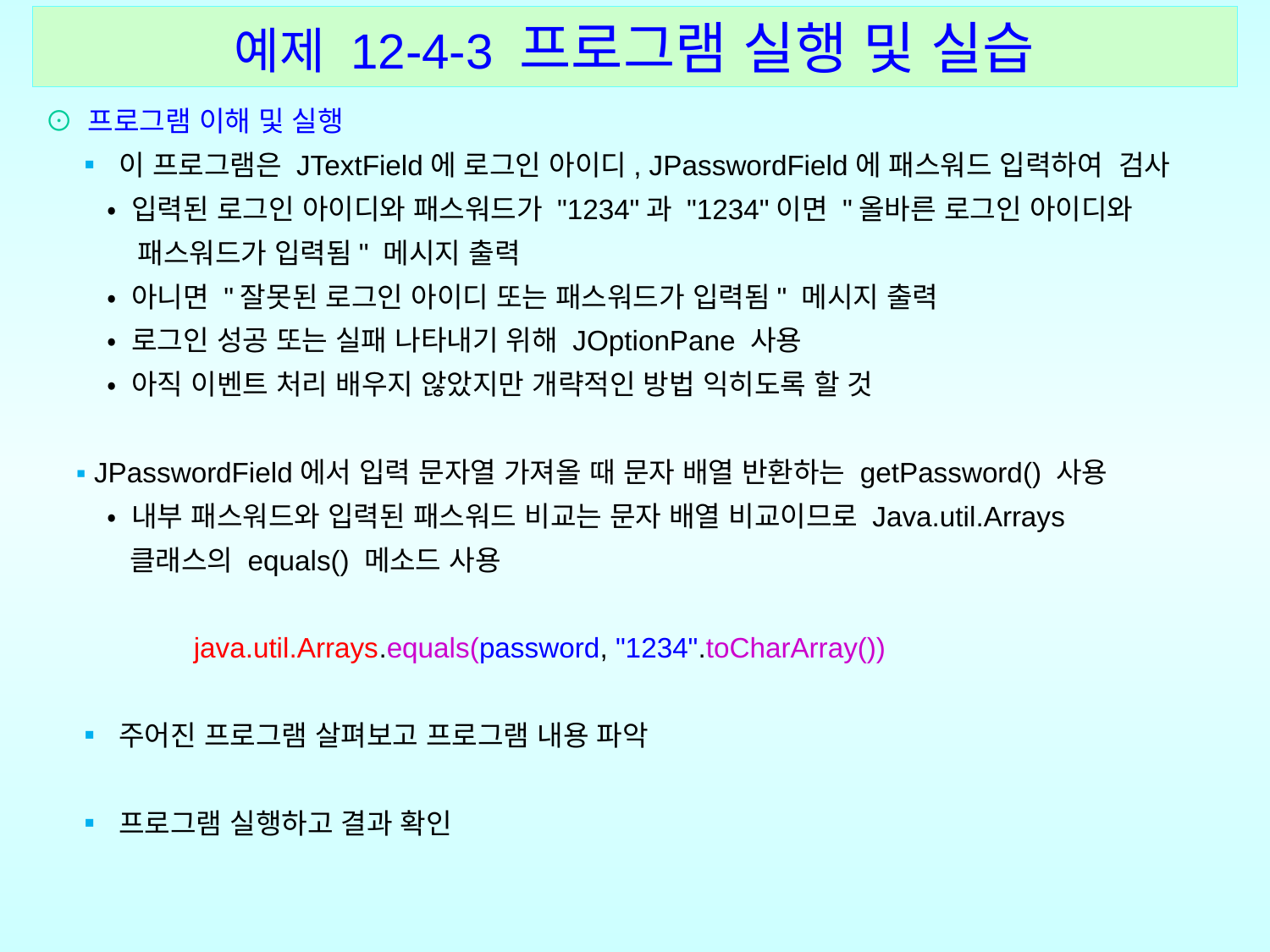

예제 12-4-3 프로그램 실행 및 실습
⊙ 프로그램 이해 및 실행
    ▪ 이 프로그램은 JTextField에 로그인 아이디, JPasswordField에 패스워드 입력하여  검사
        • 입력된 로그인 아이디와 패스워드가 "1234"과 "1234"이면 "올바른 로그인 아이디와
           패스워드가 입력됨" 메시지 출력
        • 아니면 "잘못된 로그인 아이디 또는 패스워드가 입력됨" 메시지 출력
        • 로그인 성공 또는 실패 나타내기 위해 JOptionPane 사용
        • 아직 이벤트 처리 배우지 않았지만 개략적인 방법 익히도록 할 것

    ▪ JPasswordField에서 입력 문자열 가져올 때 문자 배열 반환하는 getPassword() 사용
        • 내부 패스워드와 입력된 패스워드 비교는 문자 배열 비교이므로 Java.util.Arrays
          클래스의 equals() 메소드 사용

                   java.util.Arrays.equals(password, "1234".toCharArray())

    ▪ 주어진 프로그램 살펴보고 프로그램 내용 파악

    ▪ 프로그램 실행하고 결과 확인